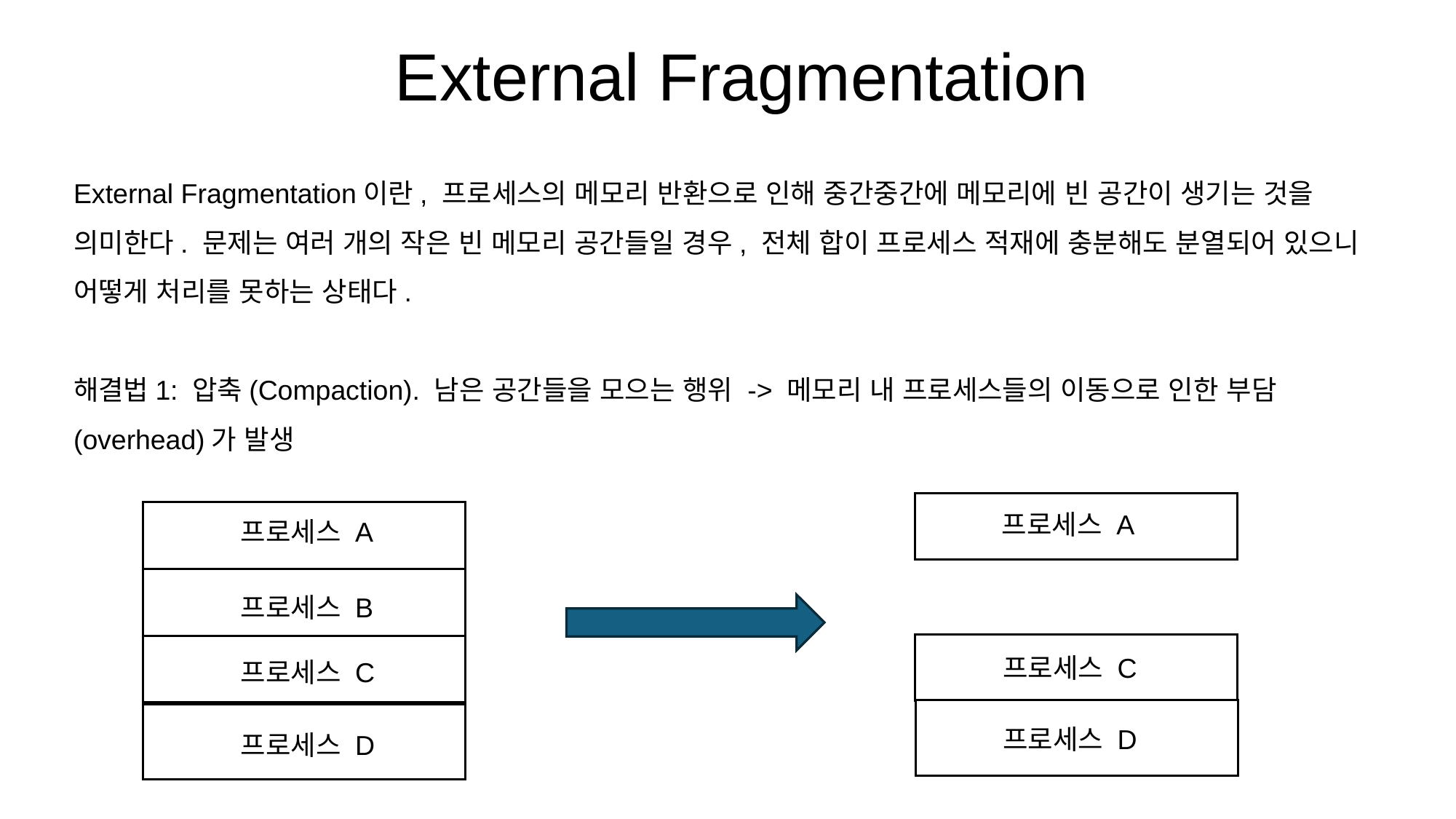

# External Fragmentation
External Fragmentation이란, 프로세스의 메모리 반환으로 인해 중간중간에 메모리에 빈 공간이 생기는 것을 의미한다. 문제는 여러 개의 작은 빈 메모리 공간들일 경우, 전체 합이 프로세스 적재에 충분해도 분열되어 있으니 어떻게 처리를 못하는 상태다.

해결법1: 압축(Compaction). 남은 공간들을 모으는 행위 -> 메모리 내 프로세스들의 이동으로 인한 부담(overhead)가 발생

프로세스 A
프로세스 A

프로세스 B

프로세스 C
프로세스 C

프로세스 D
프로세스 D